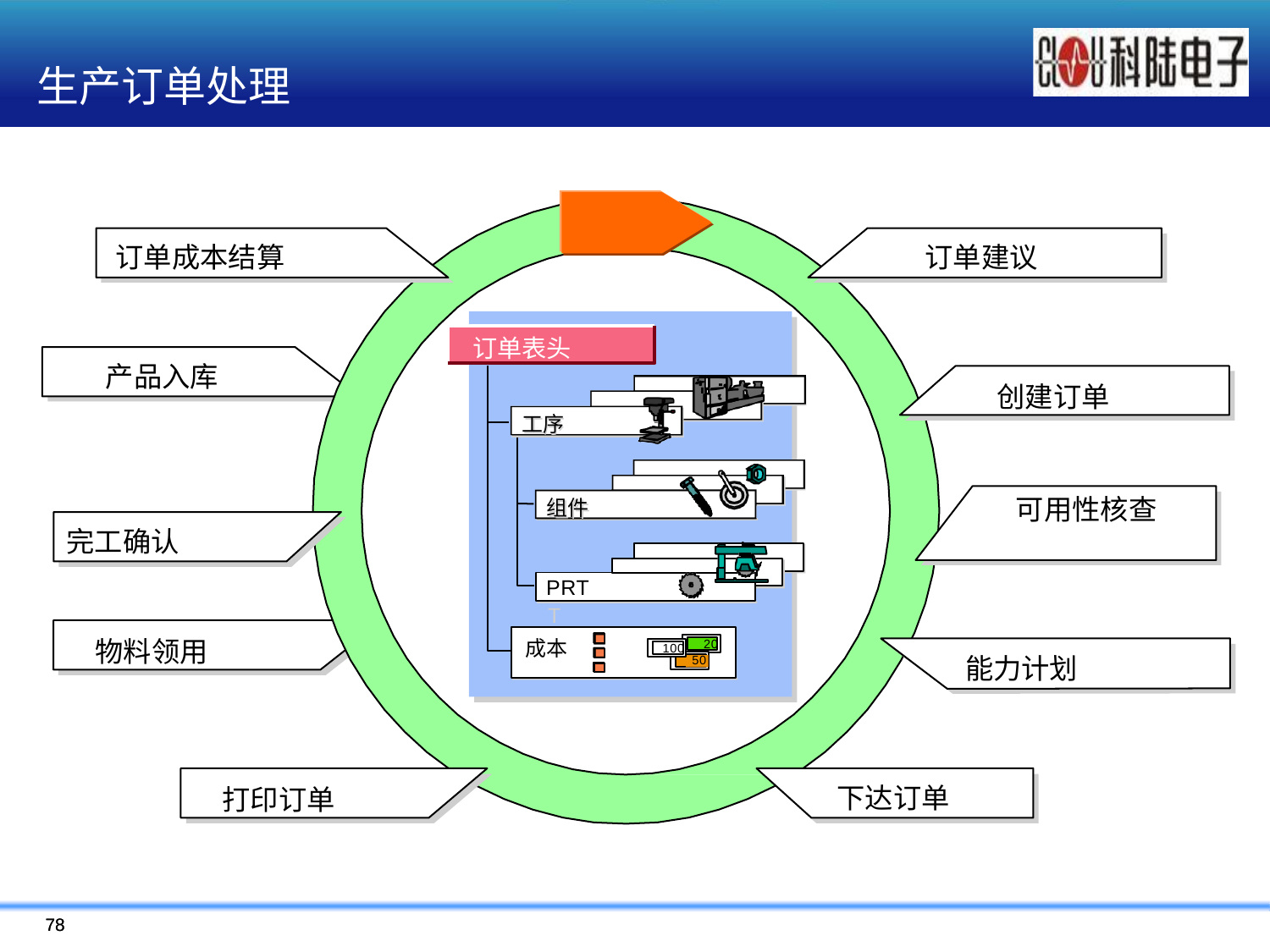

# 生产订单处理

订单成本结算
订单建议

订单表头

产品入库

创建订单
工序
工序

可用性核查

组件
组件

完工确认

PRT

PRT

物料领用

成本
20

成本

100

能力计划

50

下达订单
打印订单

78
78